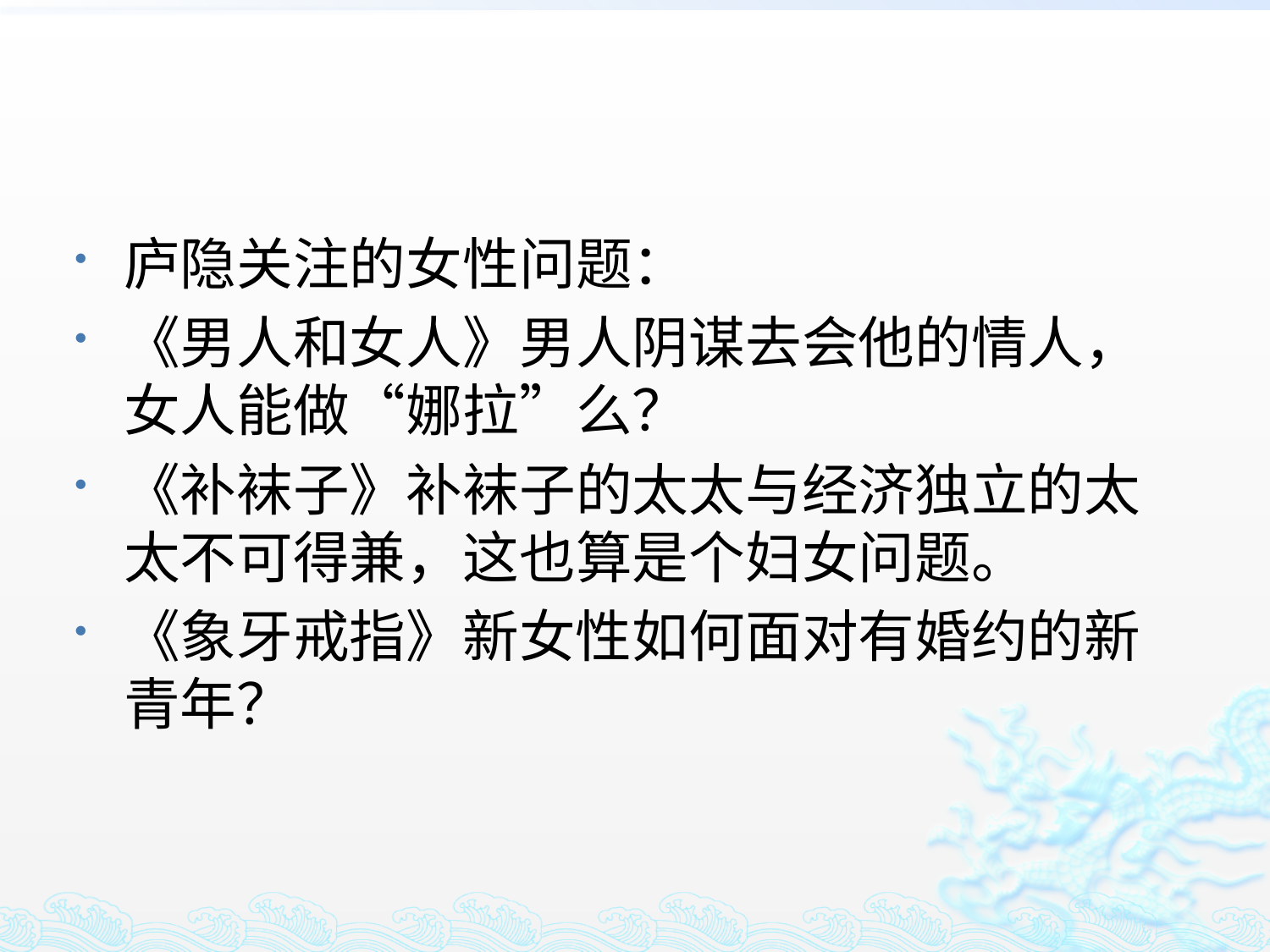

#
庐隐关注的女性问题：
《男人和女人》男人阴谋去会他的情人，女人能做“娜拉”么？
《补袜子》补袜子的太太与经济独立的太太不可得兼，这也算是个妇女问题。
《象牙戒指》新女性如何面对有婚约的新青年？